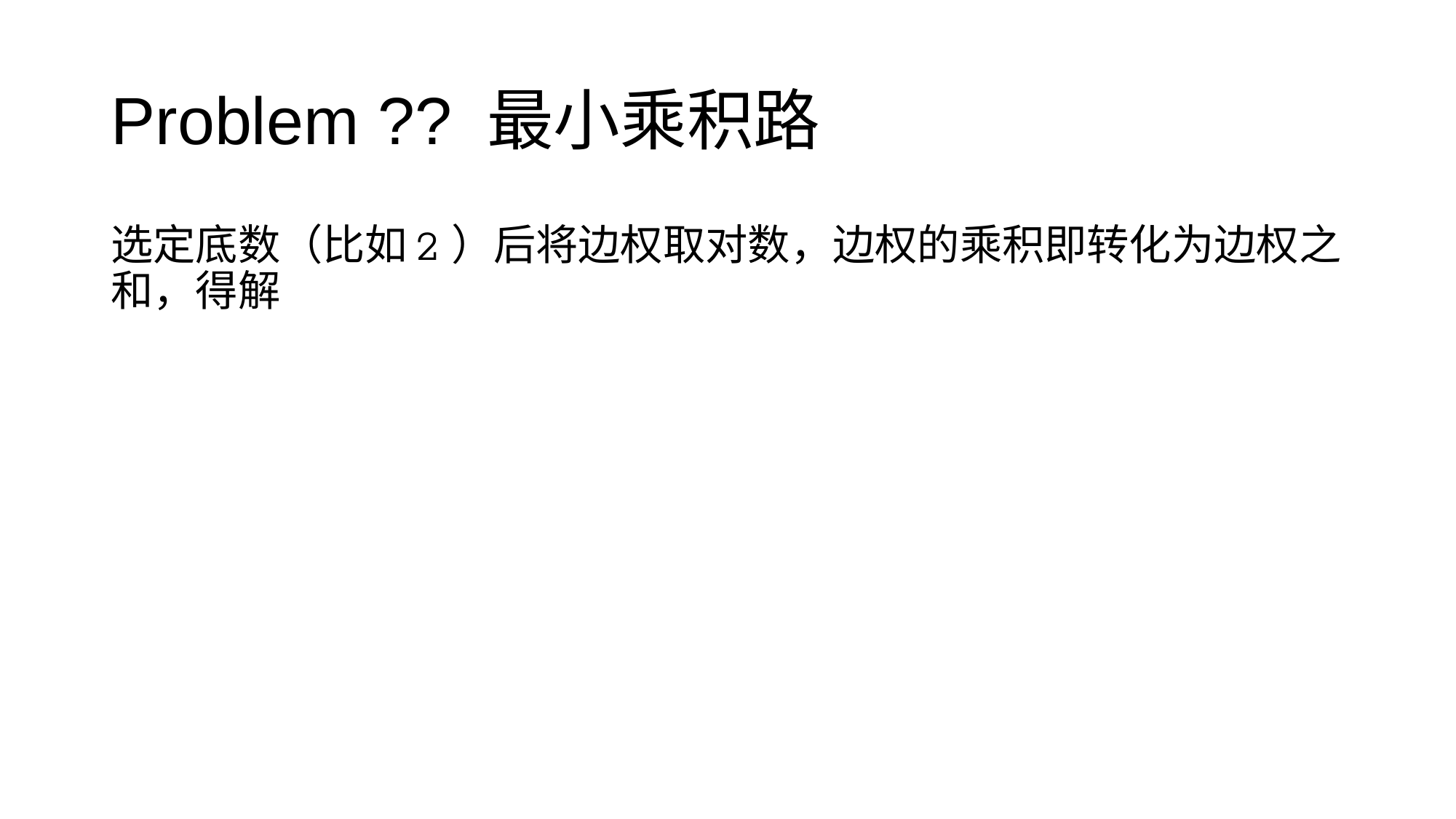

# Problem ?? 最小乘积路
选定底数（比如2）后将边权取对数，边权的乘积即转化为边权之和，得解